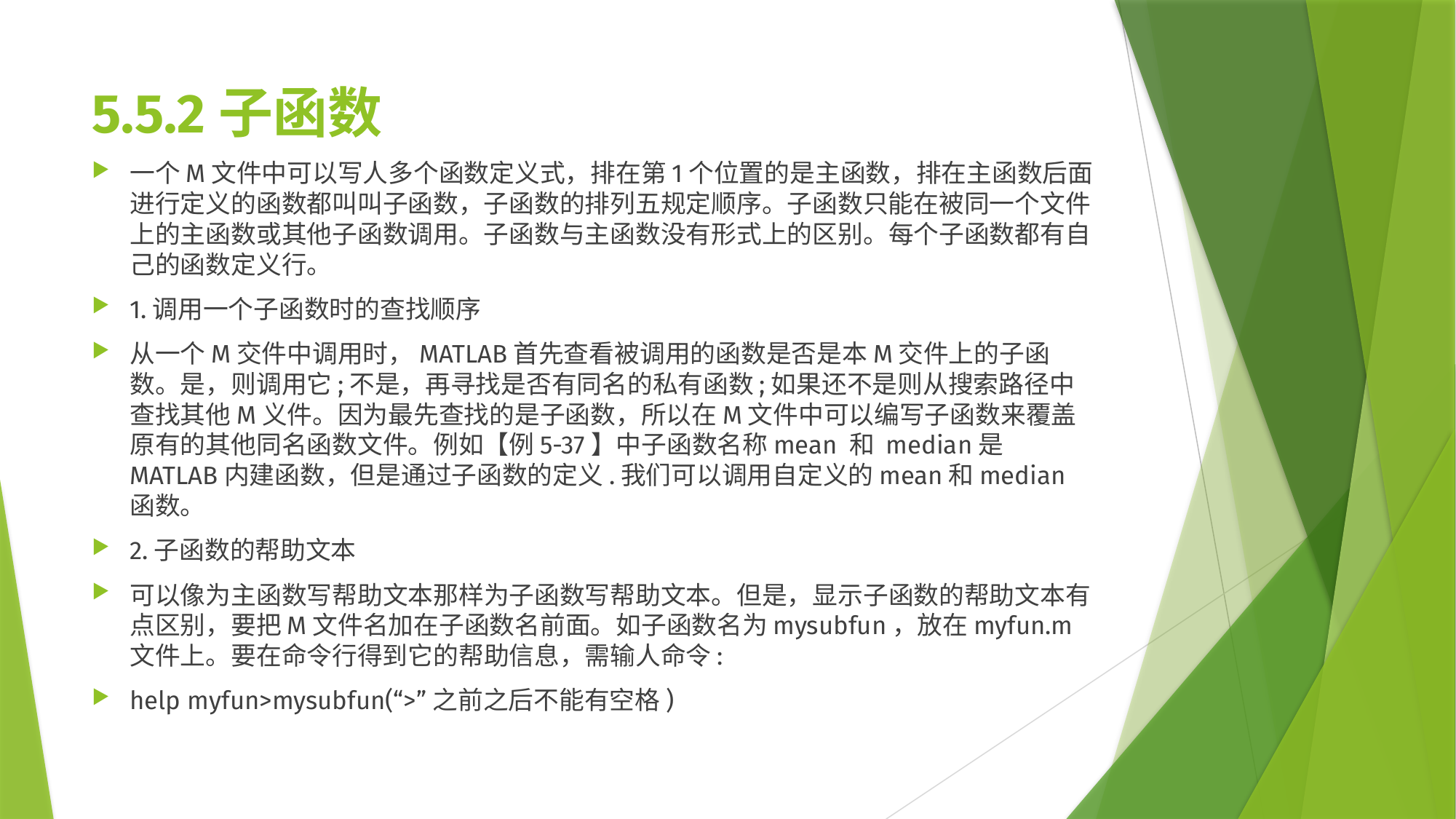

# 5.5.2子函数
一个M文件中可以写人多个函数定义式，排在第1个位置的是主函数，排在主函数后面进行定义的函数都叫叫子函数，子函数的排列五规定顺序。子函数只能在被同一个文件上的主函数或其他子函数调用。子函数与主函数没有形式上的区别。每个子函数都有自己的函数定义行。
1.调用一个子函数时的查找顺序
从一个M交件中调用时，MATLAB首先查看被调用的函数是否是本M交件上的子函数。是，则调用它;不是，再寻找是否有同名的私有函数;如果还不是则从搜索路径中查找其他M义件。因为最先查找的是子函数，所以在M文件中可以编写子函数来覆盖原有的其他同名函数文件。例如【例5-37】中子函数名称mean 和 median是MATLAB内建函数，但是通过子函数的定义.我们可以调用自定义的mean和median函数。
2.子函数的帮助文本
可以像为主函数写帮助文本那样为子函数写帮助文本。但是，显示子函数的帮助文本有点区别，要把M文件名加在子函数名前面。如子函数名为mysubfun，放在myfun.m文件上。要在命令行得到它的帮助信息，需输人命令:
help myfun>mysubfun(“>”之前之后不能有空格)